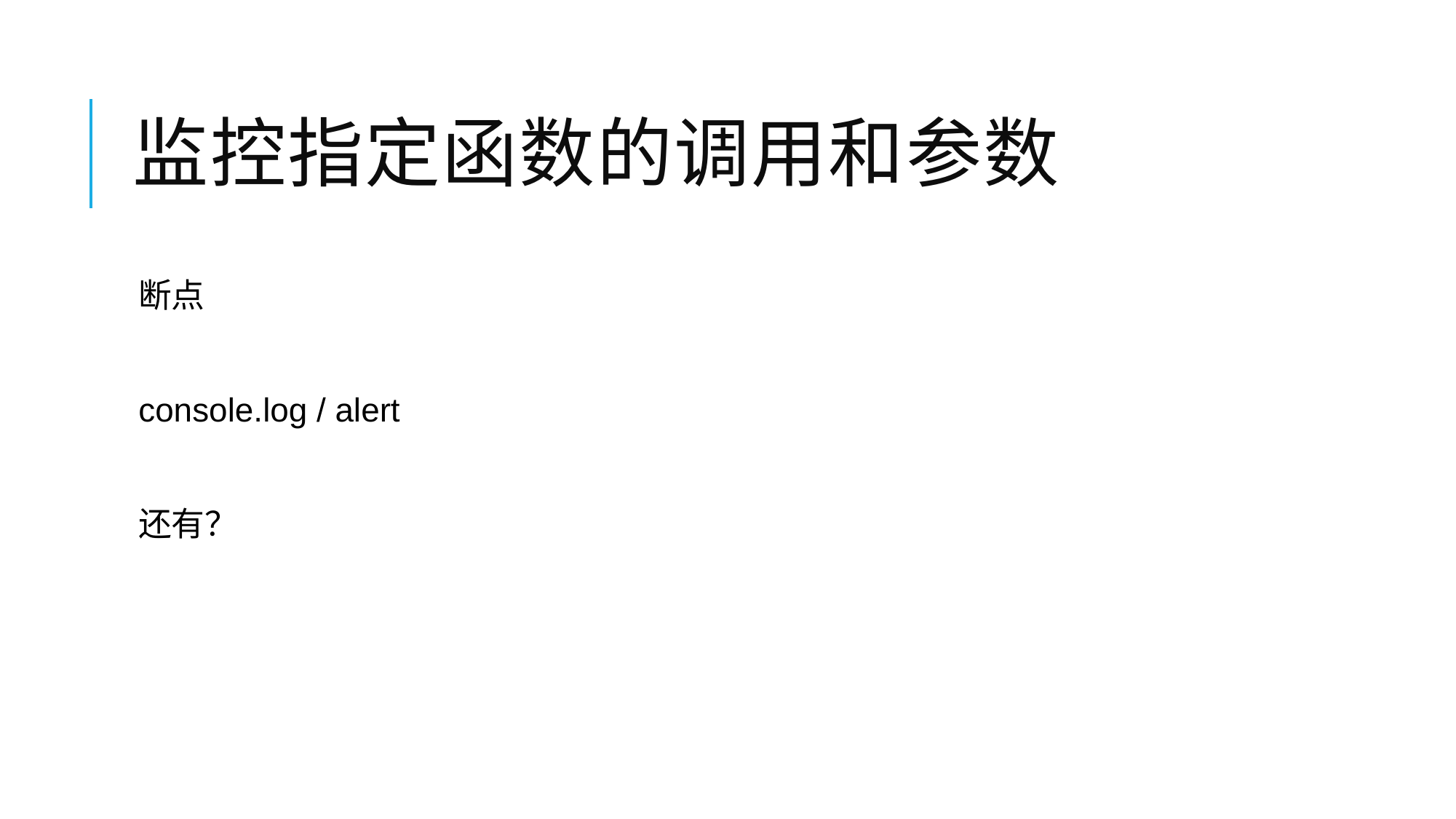

# 监控指定函数的调用和参数
断点

console.log / alert

还有？